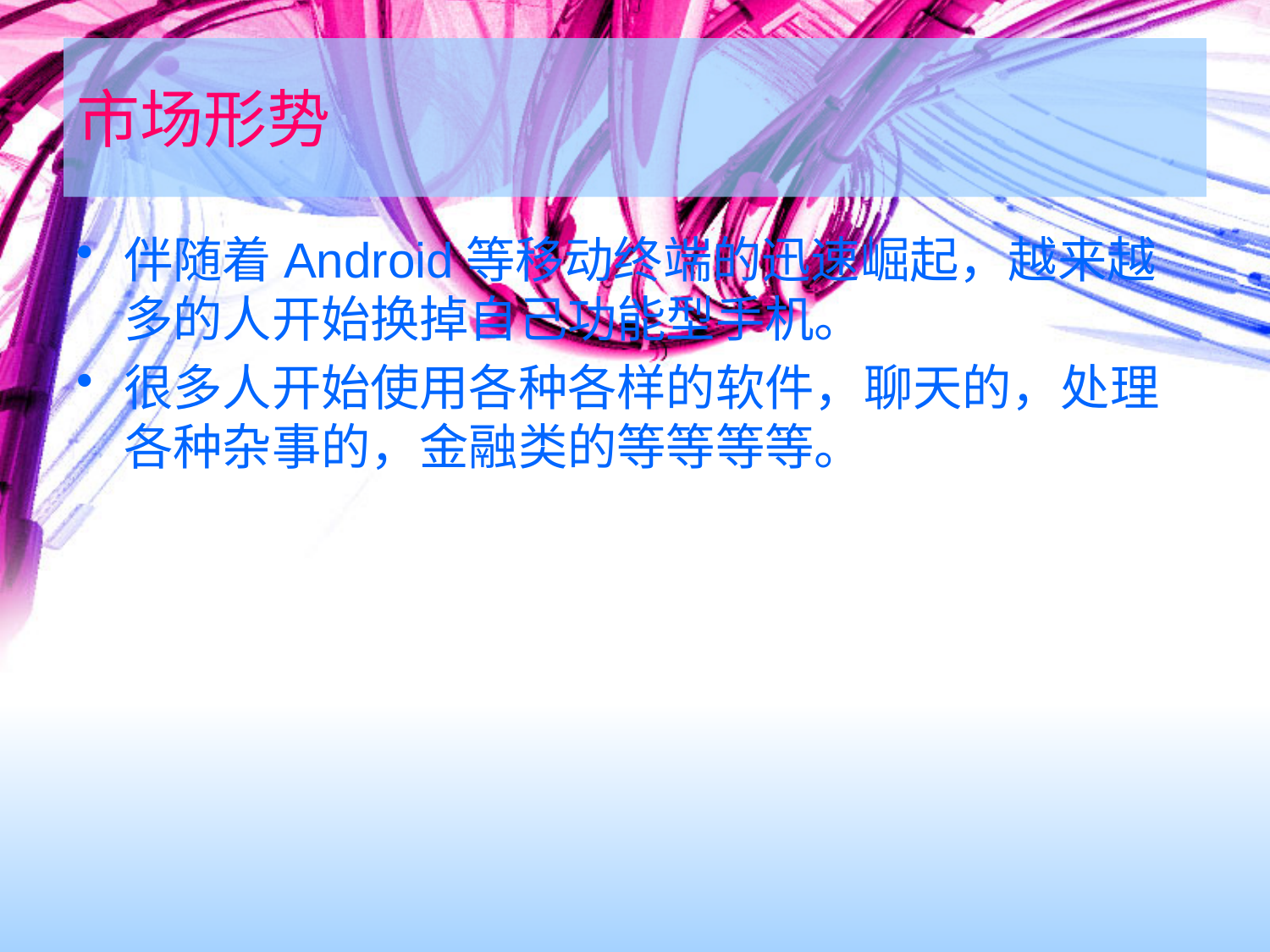

# 市场形势
伴随着Android等移动终端的迅速崛起，越来越多的人开始换掉自己功能型手机。
很多人开始使用各种各样的软件，聊天的，处理各种杂事的，金融类的等等等等。